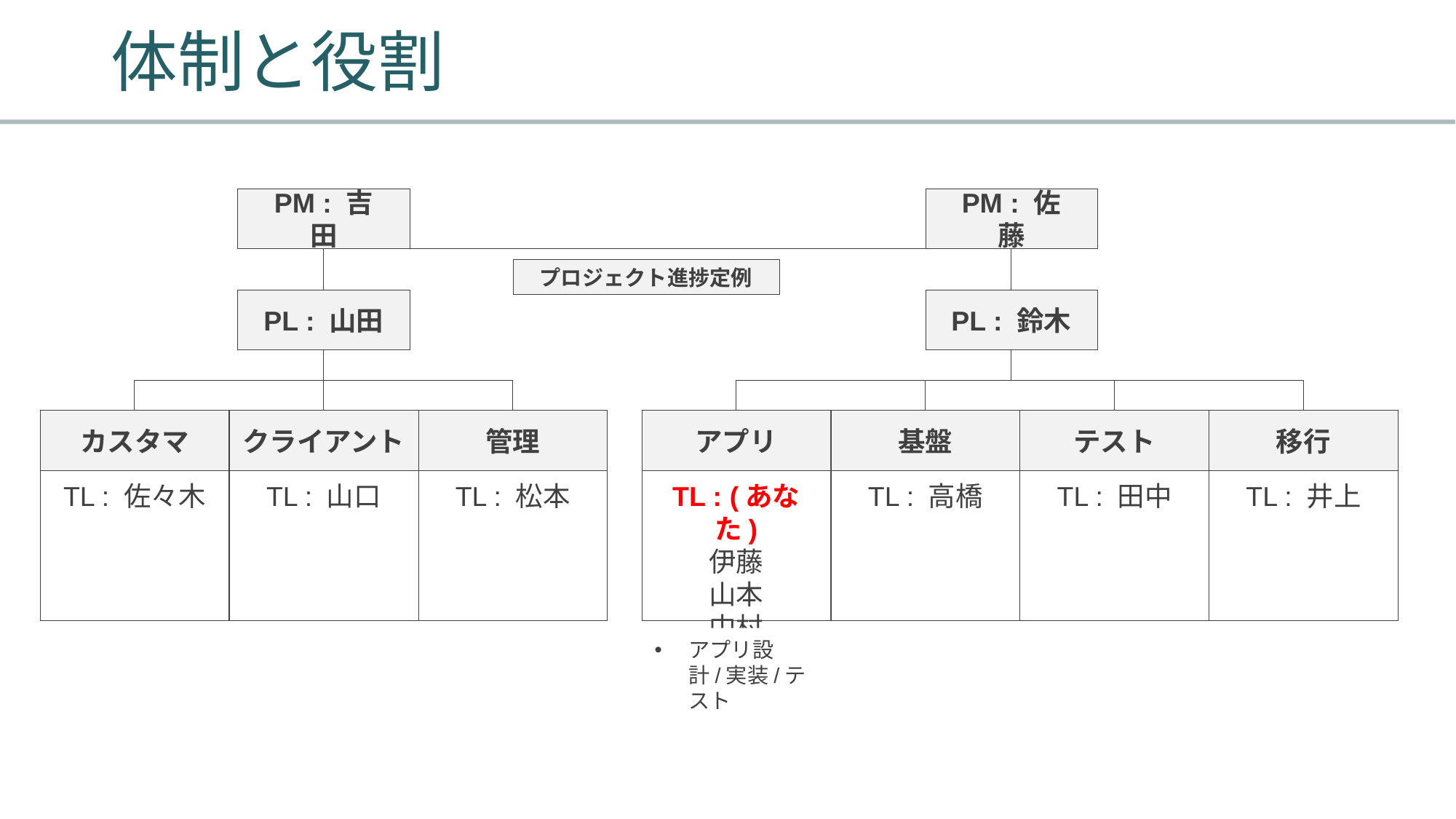

# 体制と役割
PM : 吉田
PM : 佐藤
プロジェクト進捗定例
PL : 山田
PL : 鈴木
カスタマ
クライアント
管理
アプリ
基盤
テスト
移行
TL : 佐々木
TL : 山口
TL : 松本
TL : (あなた)
伊藤
山本
中村
TL : 高橋
TL : 田中
TL : 井上
アプリ設計/実装/テスト